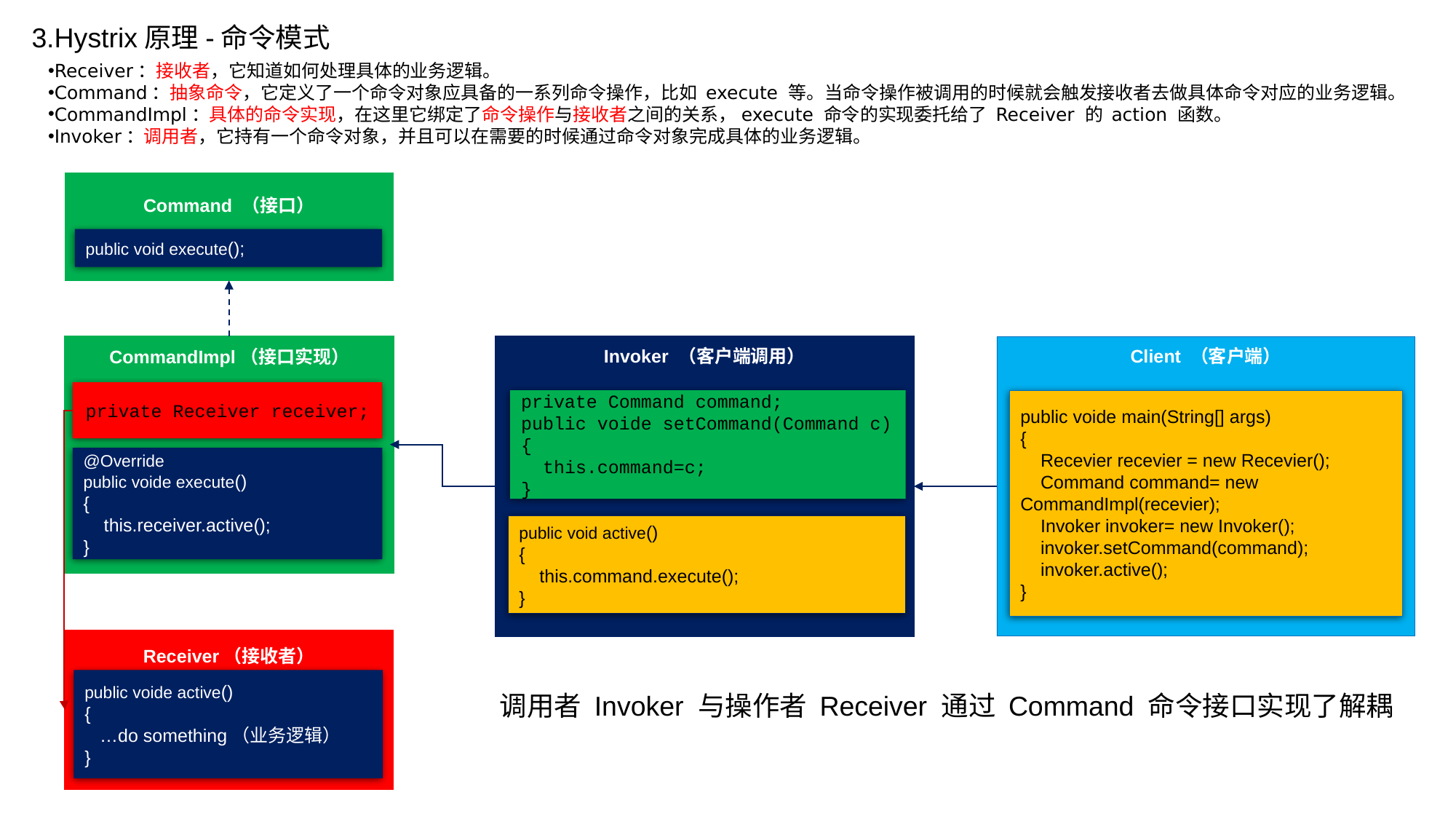

3.Hystrix原理-命令模式
Receiver：接收者，它知道如何处理具体的业务逻辑。
Command：抽象命令，它定义了一个命令对象应具备的一系列命令操作，比如 execute 等。当命令操作被调用的时候就会触发接收者去做具体命令对应的业务逻辑。
CommandImpl：具体的命令实现，在这里它绑定了命令操作与接收者之间的关系，execute 命令的实现委托给了 Receiver 的 action 函数。
Invoker：调用者，它持有一个命令对象，并且可以在需要的时候通过命令对象完成具体的业务逻辑。
Command （接口）

public void execute();
CommandImpl（接口实现）

private Receiver receiver;
@Override
public voide execute()
{
    this.receiver.active();
}
Invoker （客户端调用）

public void active()
{
    this.command.execute();
}
private Command command;
public voide setCommand(Command c)
{
  this.command=c;
}
Client （客户端）

public voide main(String[] args)
{
    Recevier recevier = new Recevier();
    Command command= new  	CommandImpl(recevier);
    Invoker invoker= new Invoker();
    invoker.setCommand(command);
    invoker.active();
}
Receiver（接收者）

（）

public voide active()
{
   …do something（业务逻辑）
}
调用者 Invoker 与操作者 Receiver 通过 Command 命令接口实现了解耦